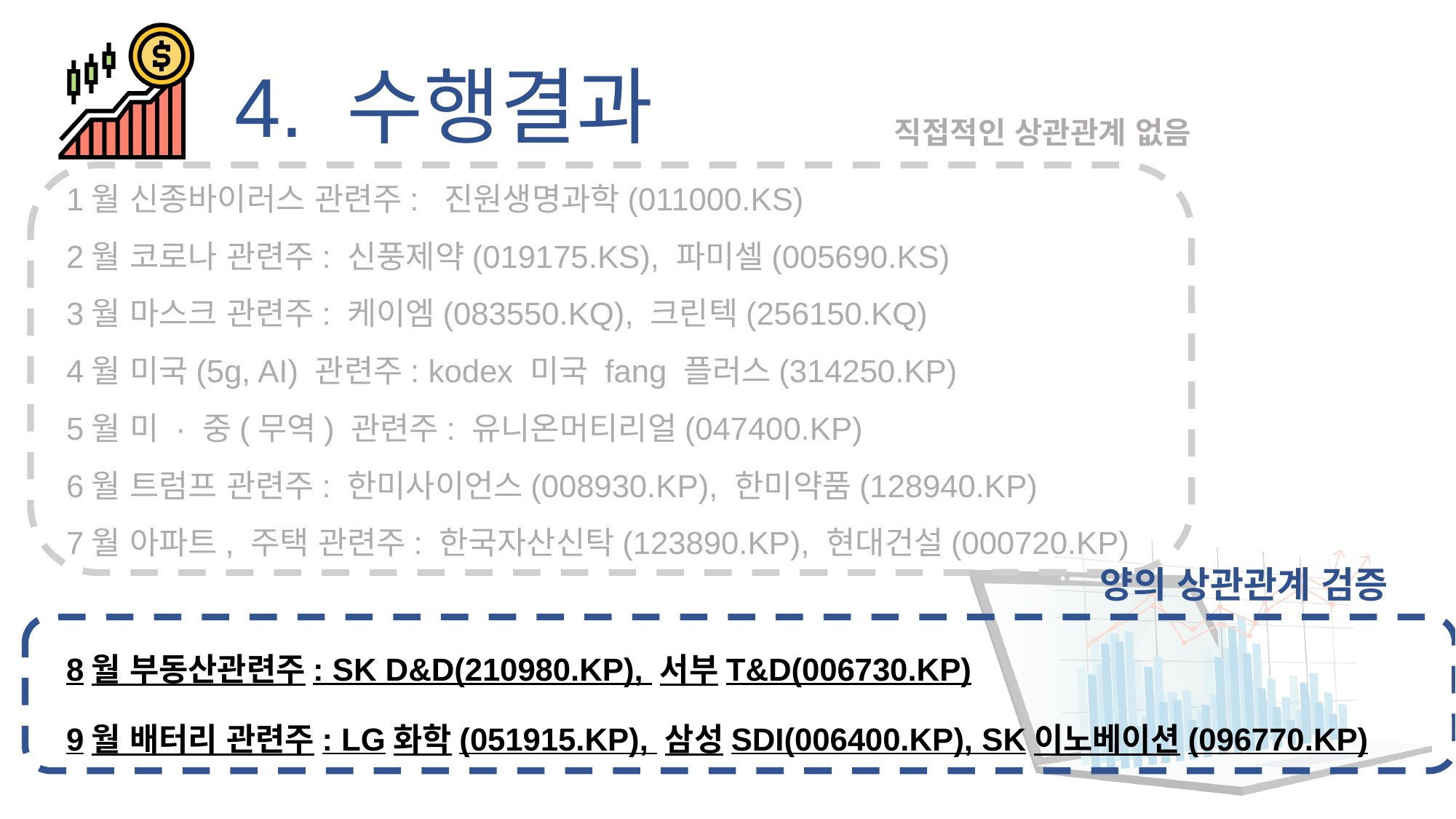

# 4. 수행결과
직접적인 상관관계 없음
1월 신종바이러스 관련주:  진원생명과학(011000.KS)
2월 코로나 관련주: 신풍제약(019175.KS), 파미셀(005690.KS)
3월 마스크 관련주: 케이엠(083550.KQ), 크린텍(256150.KQ)
4월 미국(5g, AI) 관련주: kodex 미국 fang 플러스(314250.KP)
5월 미 · 중(무역) 관련주: 유니온머티리얼(047400.KP)
6월 트럼프 관련주: 한미사이언스(008930.KP), 한미약품(128940.KP)
7월 아파트, 주택 관련주: 한국자산신탁(123890.KP), 현대건설(000720.KP)

8월 부동산관련주: SK D&D(210980.KP), 서부T&D(006730.KP)
9월 배터리 관련주: LG화학(051915.KP), 삼성SDI(006400.KP), SK이노베이션(096770.KP)

양의 상관관계 검증